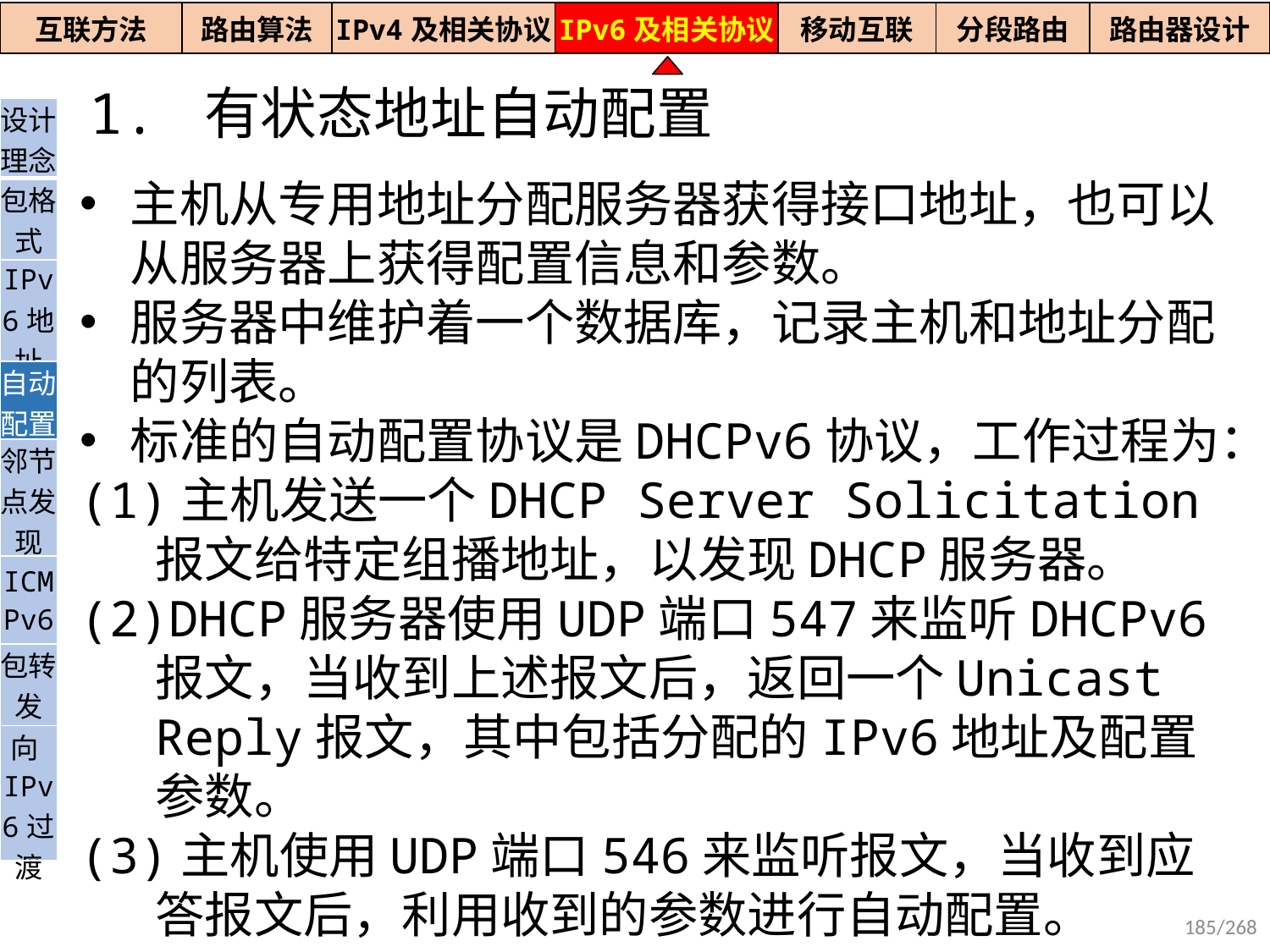

| 互联方法 | 路由算法 | IPv4及相关协议 | IPv6及相关协议 | 移动互联 | 分段路由 | 路由器设计 |
| --- | --- | --- | --- | --- | --- | --- |

1. 有状态地址自动配置
| 设计理念 |
| --- |
| 包格式 |
| IPv6地址 |
| 自动配置 |
| 邻节点发现 |
| ICMPv6 |
| 包转发 |
| 向IPv6过渡 |
主机从专用地址分配服务器获得接口地址，也可以从服务器上获得配置信息和参数。
服务器中维护着一个数据库，记录主机和地址分配的列表。
标准的自动配置协议是DHCPv6协议，工作过程为：
(1)主机发送一个DHCP Server Solicitation报文给特定组播地址，以发现DHCP服务器。
(2)DHCP服务器使用UDP端口547来监听DHCPv6报文，当收到上述报文后，返回一个Unicast Reply报文，其中包括分配的IPv6地址及配置参数。
(3)主机使用UDP端口546来监听报文，当收到应答报文后，利用收到的参数进行自动配置。
185/268